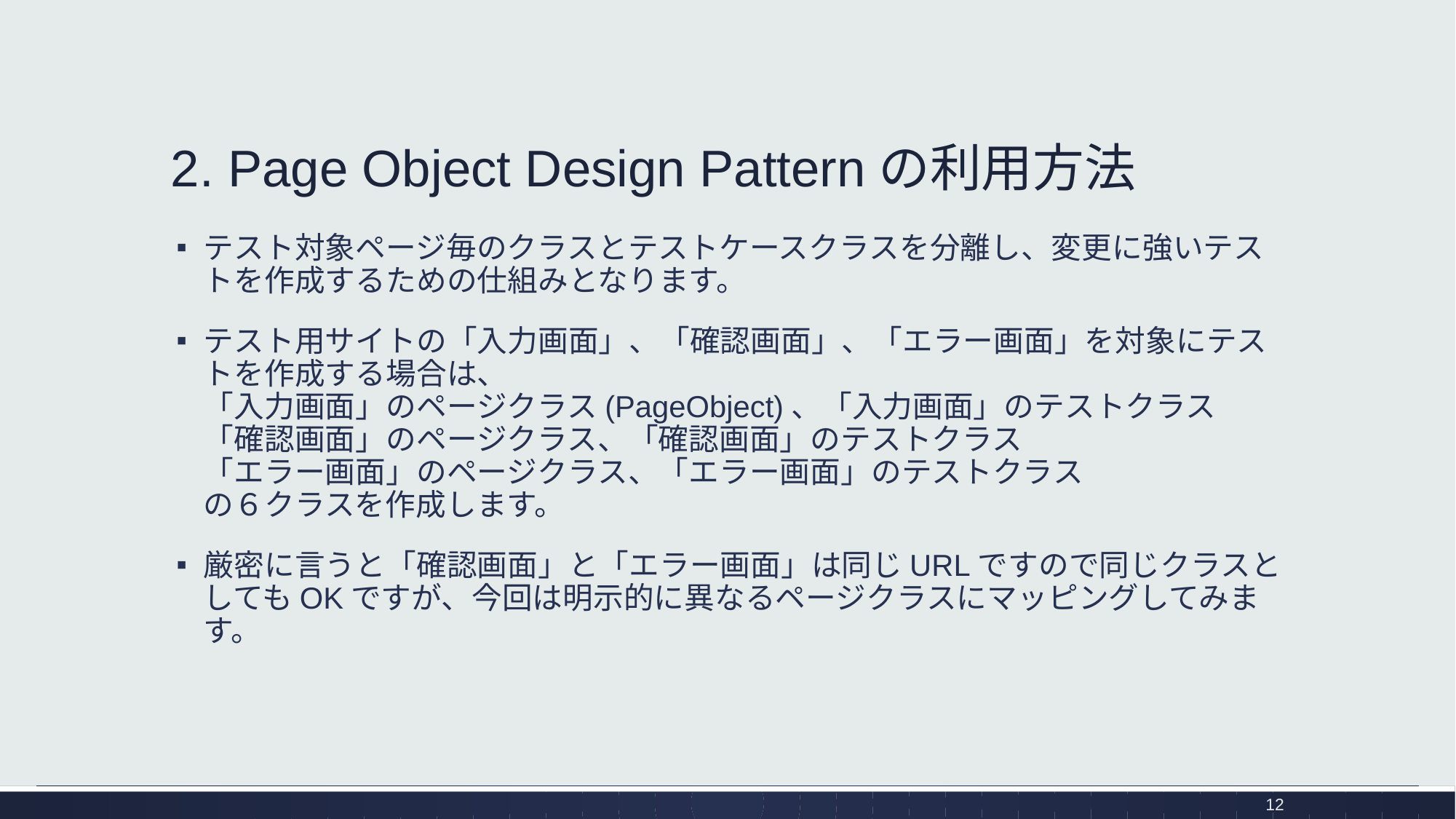

# 2. Page Object Design Patternの利用方法
テスト対象ページ毎のクラスとテストケースクラスを分離し、変更に強いテストを作成するための仕組みとなります。
テスト用サイトの「入力画面」、「確認画面」、「エラー画面」を対象にテストを作成する場合は、
「入力画面」のページクラス(PageObject)、「入力画面」のテストクラス
「確認画面」のページクラス、「確認画面」のテストクラス
「エラー画面」のページクラス、「エラー画面」のテストクラス
の６クラスを作成します。
厳密に言うと「確認画面」と「エラー画面」は同じURLですので同じクラスとしてもOKですが、今回は明示的に異なるページクラスにマッピングしてみます。
12